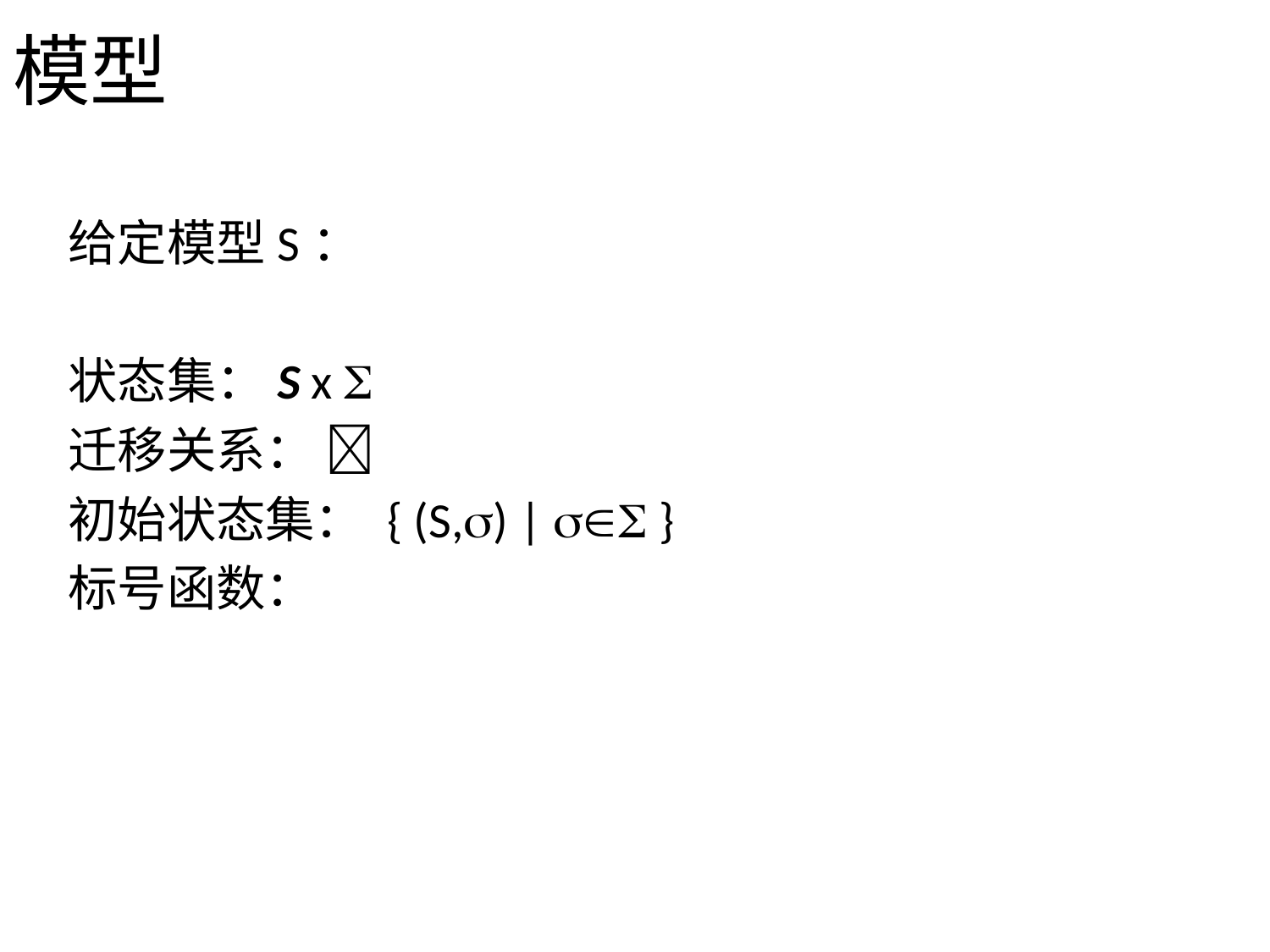

# 模型

给定模型S：

状态集：S x Σ
迁移关系： →
初始状态集： { (S,σ) | σ∈Σ }
标号函数：